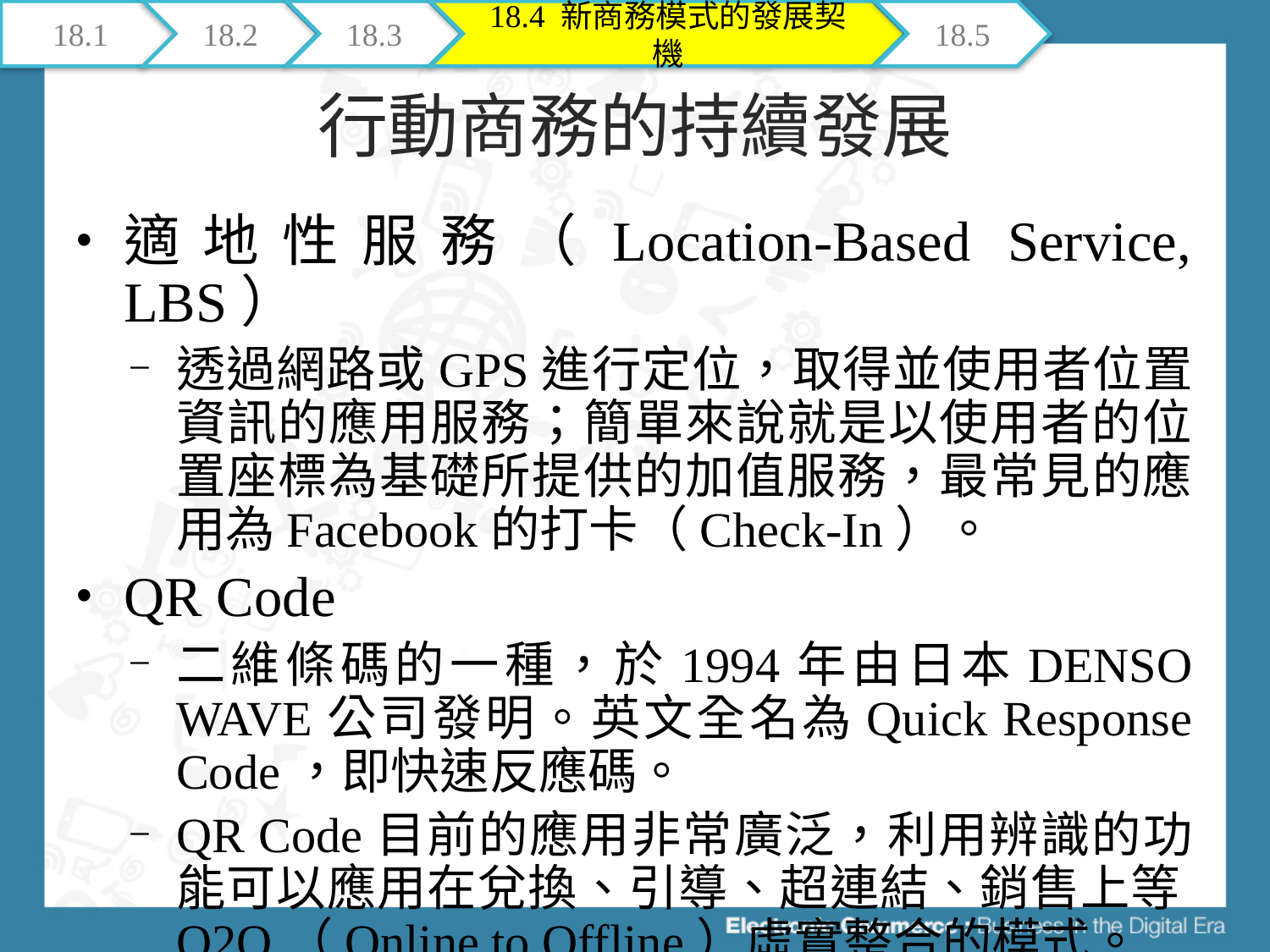

18.1
18.2
18.3
18.4 新商務模式的發展契機
18.5
# 行動商務的持續發展
適地性服務（Location-Based Service, LBS）
透過網路或GPS進行定位，取得並使用者位置資訊的應用服務；簡單來說就是以使用者的位置座標為基礎所提供的加值服務，最常見的應用為Facebook的打卡（Check-In）。
QR Code
二維條碼的一種，於1994年由日本DENSO WAVE公司發明。英文全名為Quick Response Code，即快速反應碼。
QR Code目前的應用非常廣泛，利用辨識的功能可以應用在兌換、引導、超連結、銷售上等O2O（Online to Offline）虛實整合的模式。